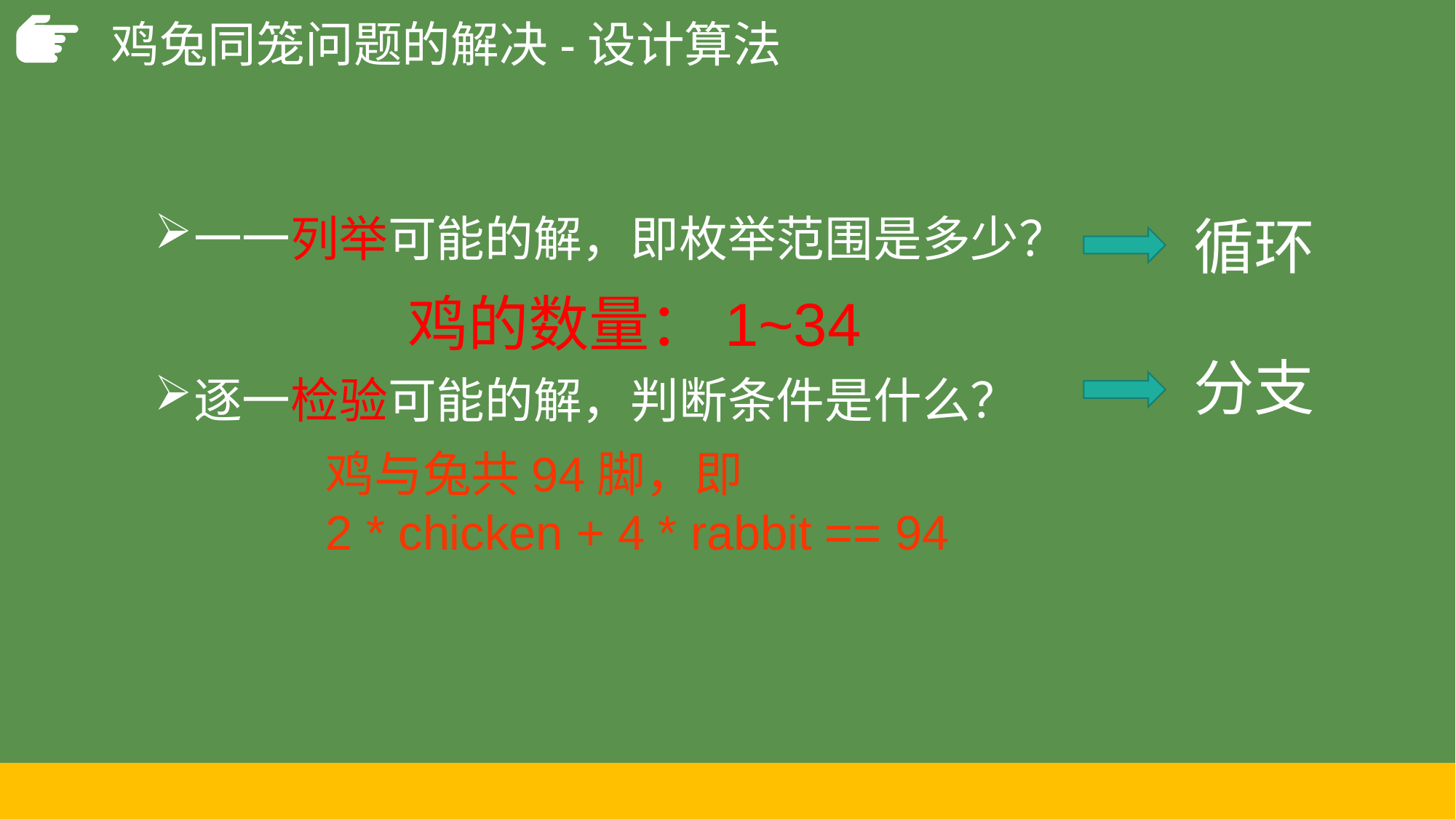

鸡兔同笼问题的解决-设计算法
一一列举可能的解，即枚举范围是多少？

循环

鸡的数量：1~34
分支
逐一检验可能的解，判断条件是什么？

鸡与兔共94脚，即
2 * chicken + 4 * rabbit == 94